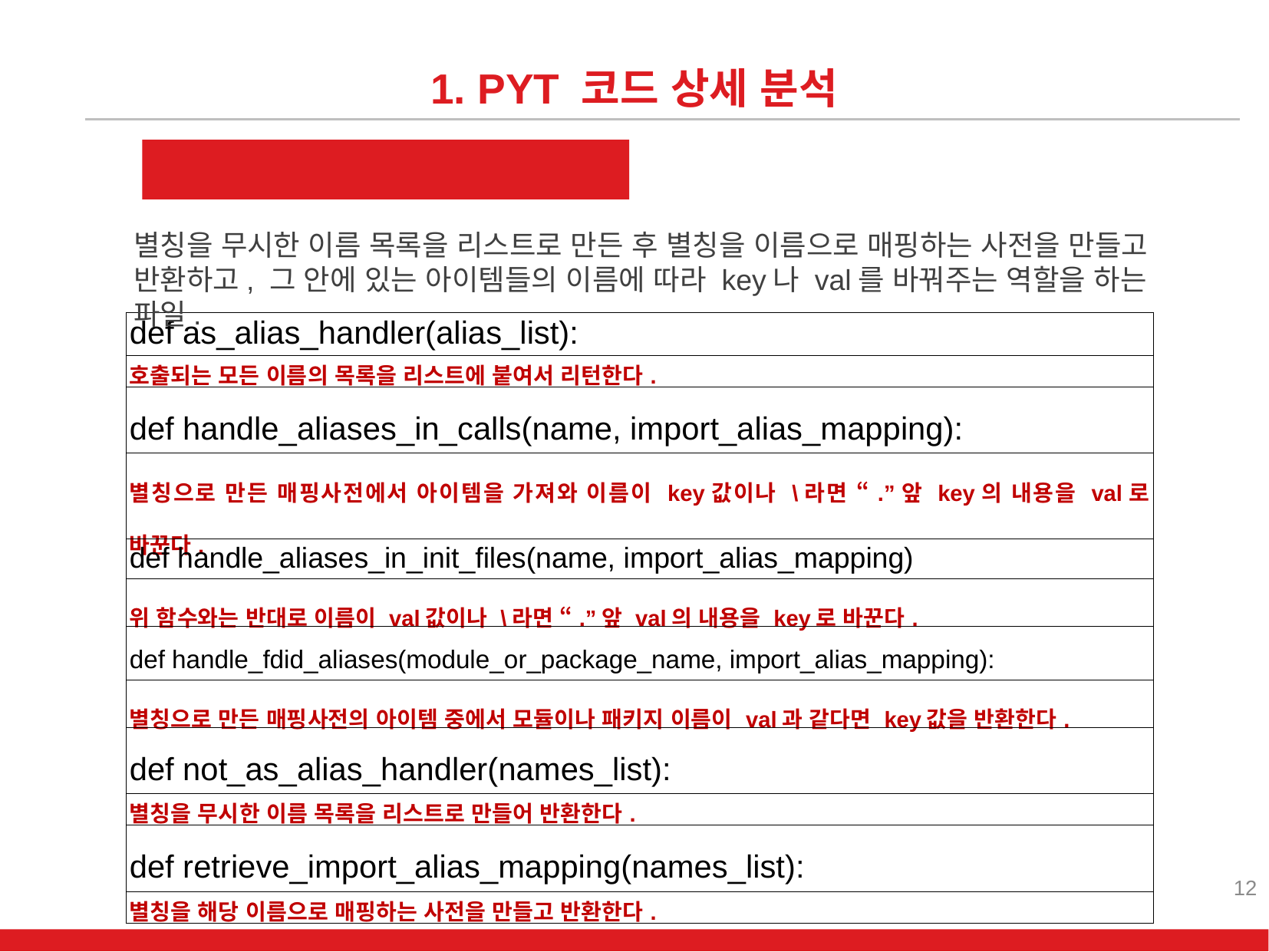

1. PYT 코드 상세 분석
alias_helper.py
별칭을 무시한 이름 목록을 리스트로 만든 후 별칭을 이름으로 매핑하는 사전을 만들고 반환하고, 그 안에 있는 아이템들의 이름에 따라 key나 val를 바꿔주는 역할을 하는 파일.
| def as\_alias\_handler(alias\_list): |
| --- |
| 호출되는 모든 이름의 목록을 리스트에 붙여서 리턴한다. |
| def handle\_aliases\_in\_calls(name, import\_alias\_mapping): |
| 별칭으로 만든 매핑사전에서 아이템을 가져와 이름이 key값이나 \라면 “.”앞 key의 내용을 val로 바꾼다. |
| def handle\_aliases\_in\_init\_files(name, import\_alias\_mapping) |
| 위 함수와는 반대로 이름이 val값이나 \라면 “.”앞 val의 내용을 key로 바꾼다. |
| def handle\_fdid\_aliases(module\_or\_package\_name, import\_alias\_mapping): |
| 별칭으로 만든 매핑사전의 아이템 중에서 모듈이나 패키지 이름이 val과 같다면 key값을 반환한다. |
| def not\_as\_alias\_handler(names\_list): |
| 별칭을 무시한 이름 목록을 리스트로 만들어 반환한다. |
| def retrieve\_import\_alias\_mapping(names\_list): |
| 별칭을 해당 이름으로 매핑하는 사전을 만들고 반환한다. |
12